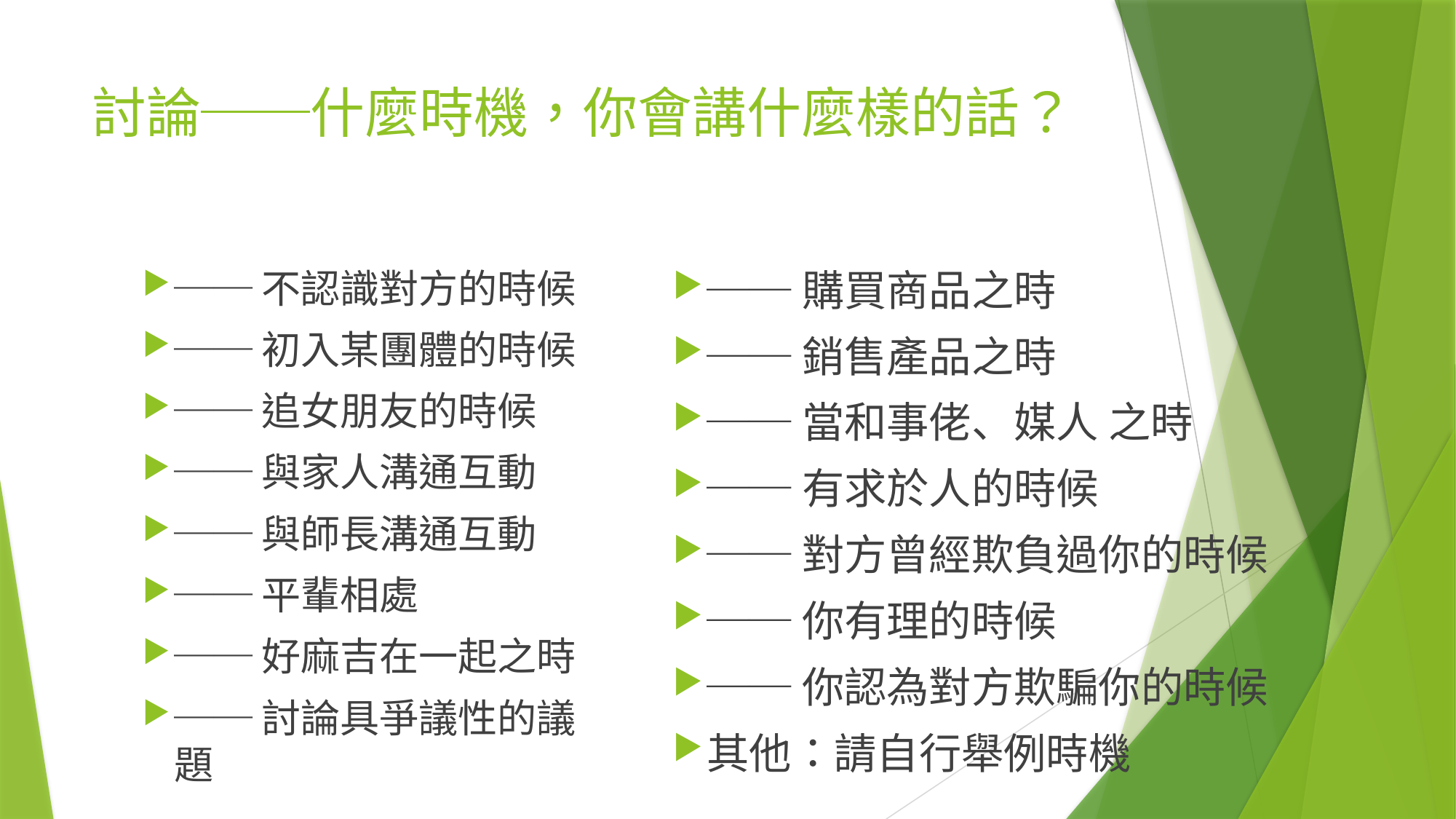

# 討論──什麼時機，你會講什麼樣的話？
──不認識對方的時候
──初入某團體的時候
──追女朋友的時候
──與家人溝通互動
──與師長溝通互動
──平輩相處
──好麻吉在一起之時
──討論具爭議性的議題

──購買商品之時
──銷售產品之時
──當和事佬、媒人 之時
──有求於人的時候
──對方曾經欺負過你的時候
──你有理的時候
──你認為對方欺騙你的時候
其他：請自行舉例時機